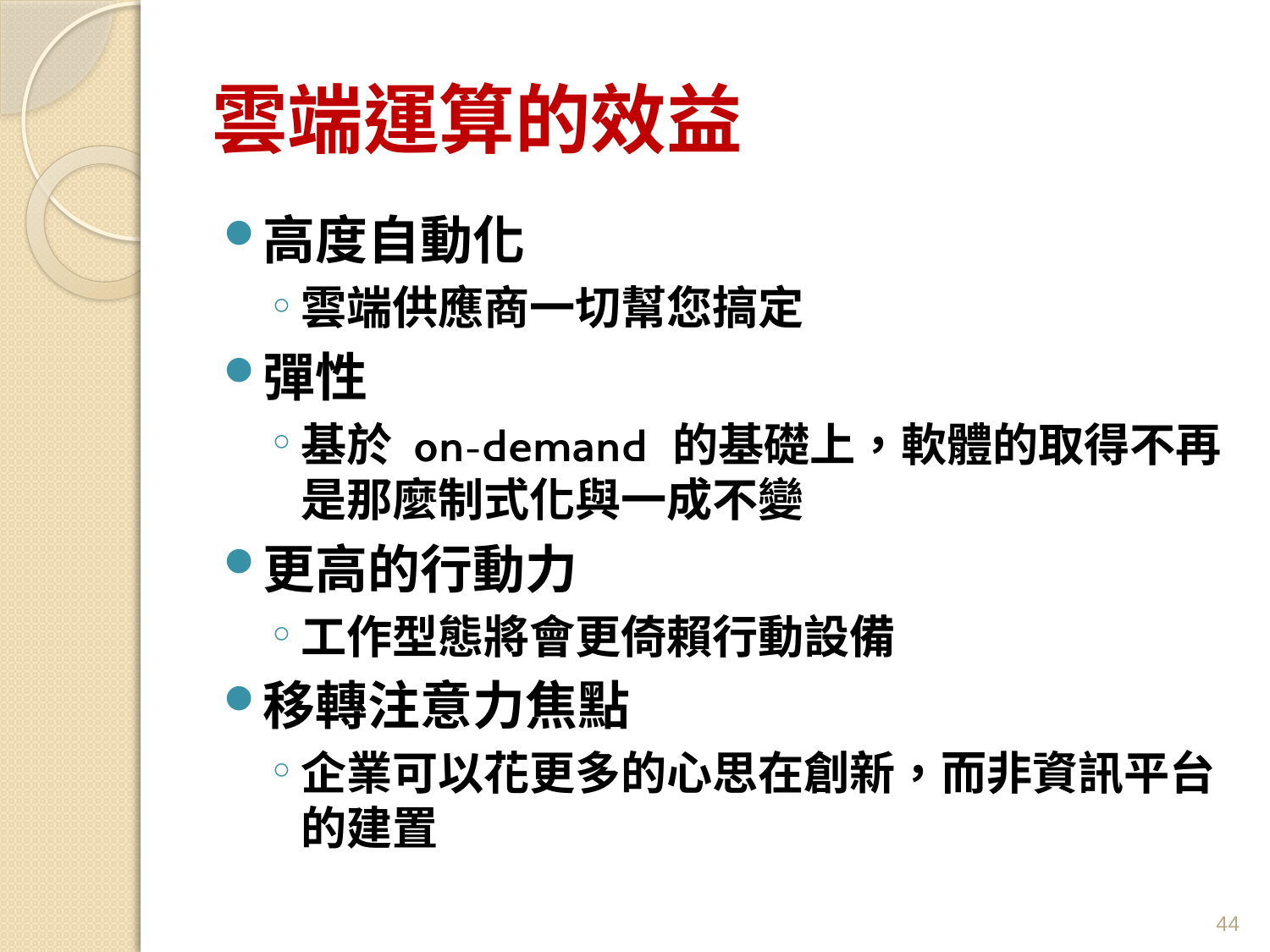

# 雲端運算的效益
高度自動化
雲端供應商一切幫您搞定
彈性
基於 on-demand 的基礎上，軟體的取得不再是那麼制式化與一成不變
更高的行動力
工作型態將會更倚賴行動設備
移轉注意力焦點
企業可以花更多的心思在創新，而非資訊平台的建置
44